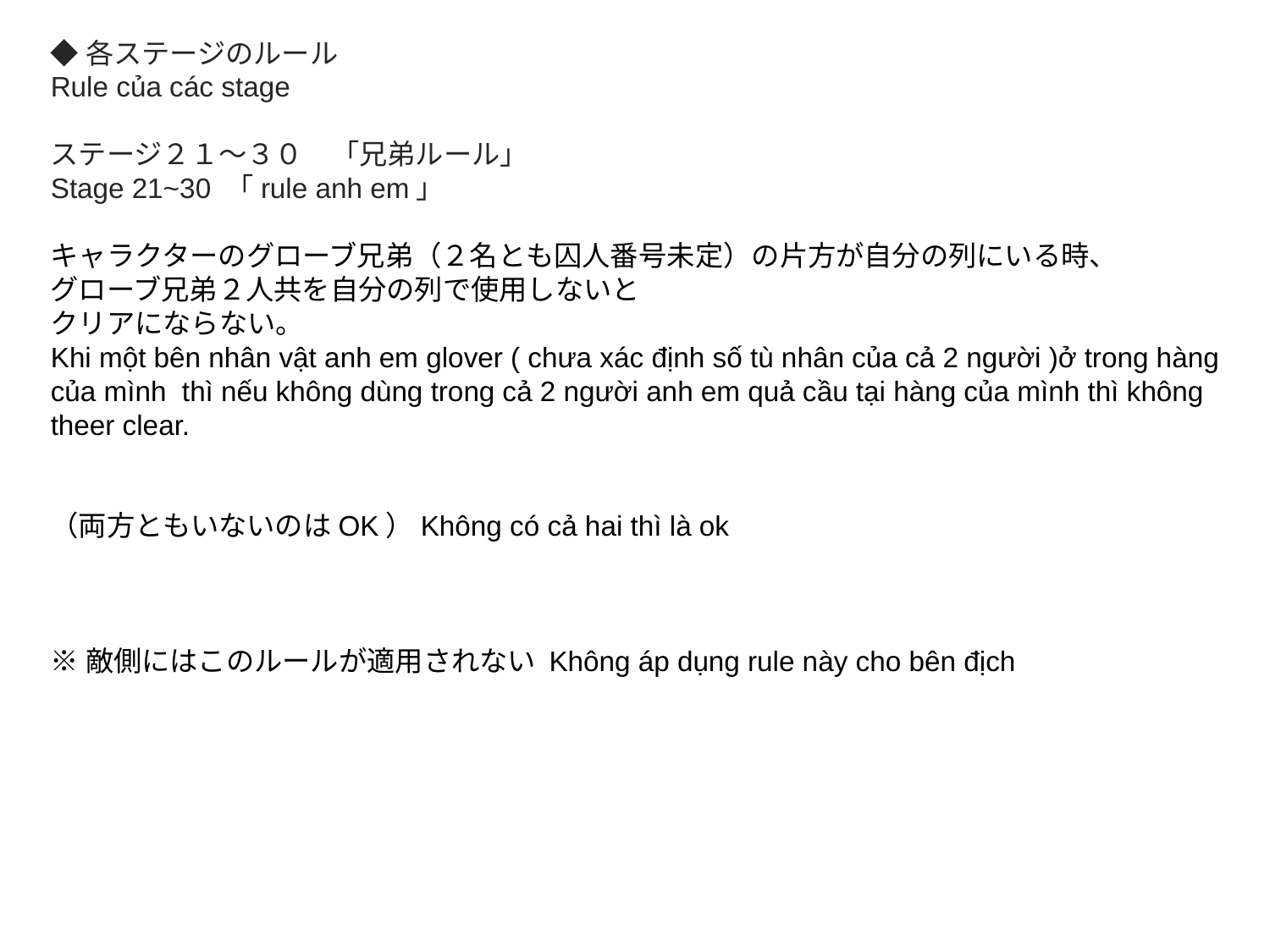

◆各ステージのルール
Rule của các stage

ステージ２１〜３０　「兄弟ルール」
Stage 21~30 「rule anh em」

キャラクターのグローブ兄弟（２名とも囚人番号未定）の片方が自分の列にいる時、
グローブ兄弟２人共を自分の列で使用しないと
クリアにならない。
Khi một bên nhân vật anh em glover ( chưa xác định số tù nhân của cả 2 người )ở trong hàng của mình  thì nếu không dùng trong cả 2 người anh em quả cầu tại hàng của mình thì không theer clear.

（両方ともいないのはOK）Không có cả hai thì là ok

※敵側にはこのルールが適用されない Không áp dụng rule này cho bên địch